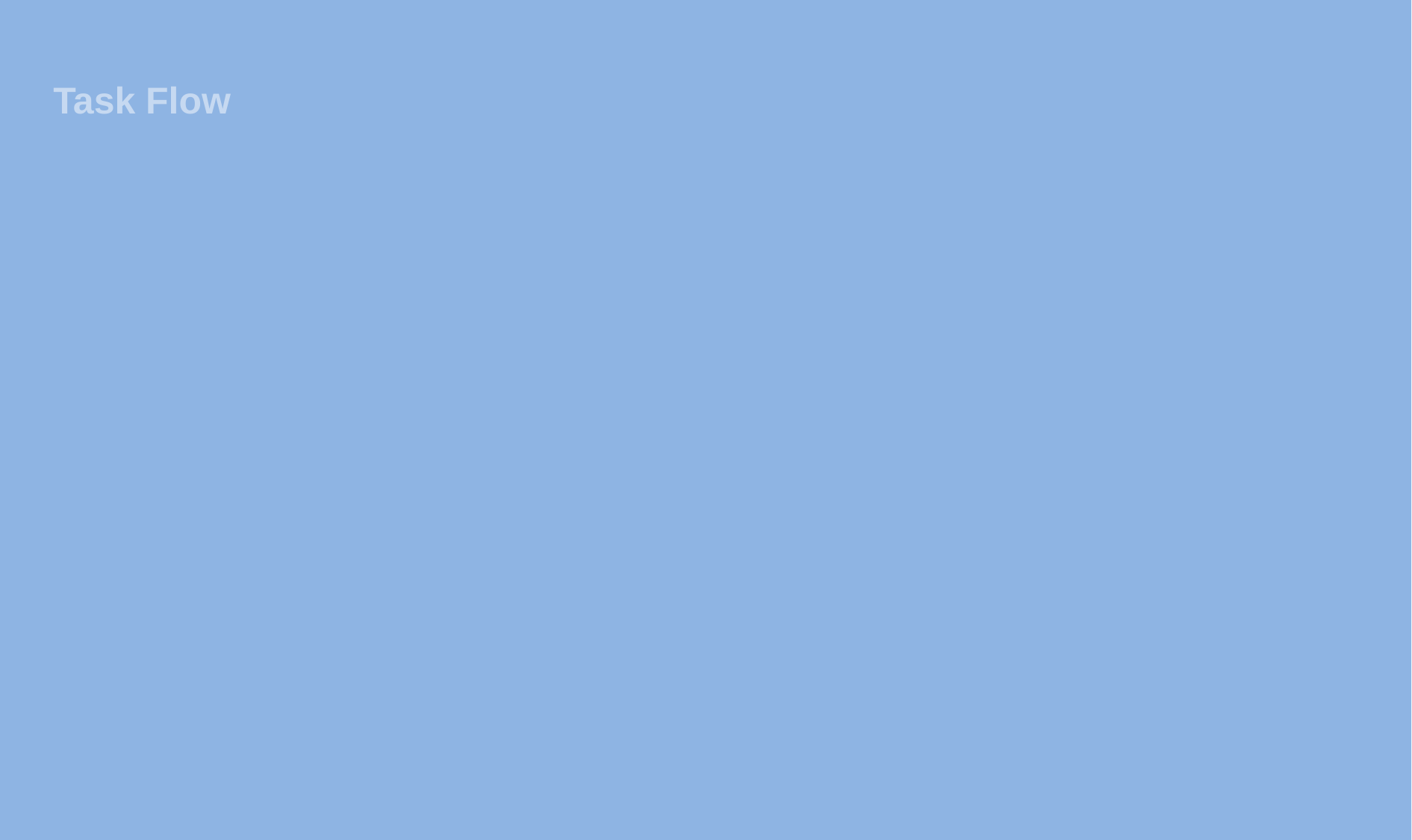

회사탈출 프로젝트
Task Flow
1. Main Menu
               - 실행 초기 화면
               - 메뉴 트리
               - 설정 메뉴